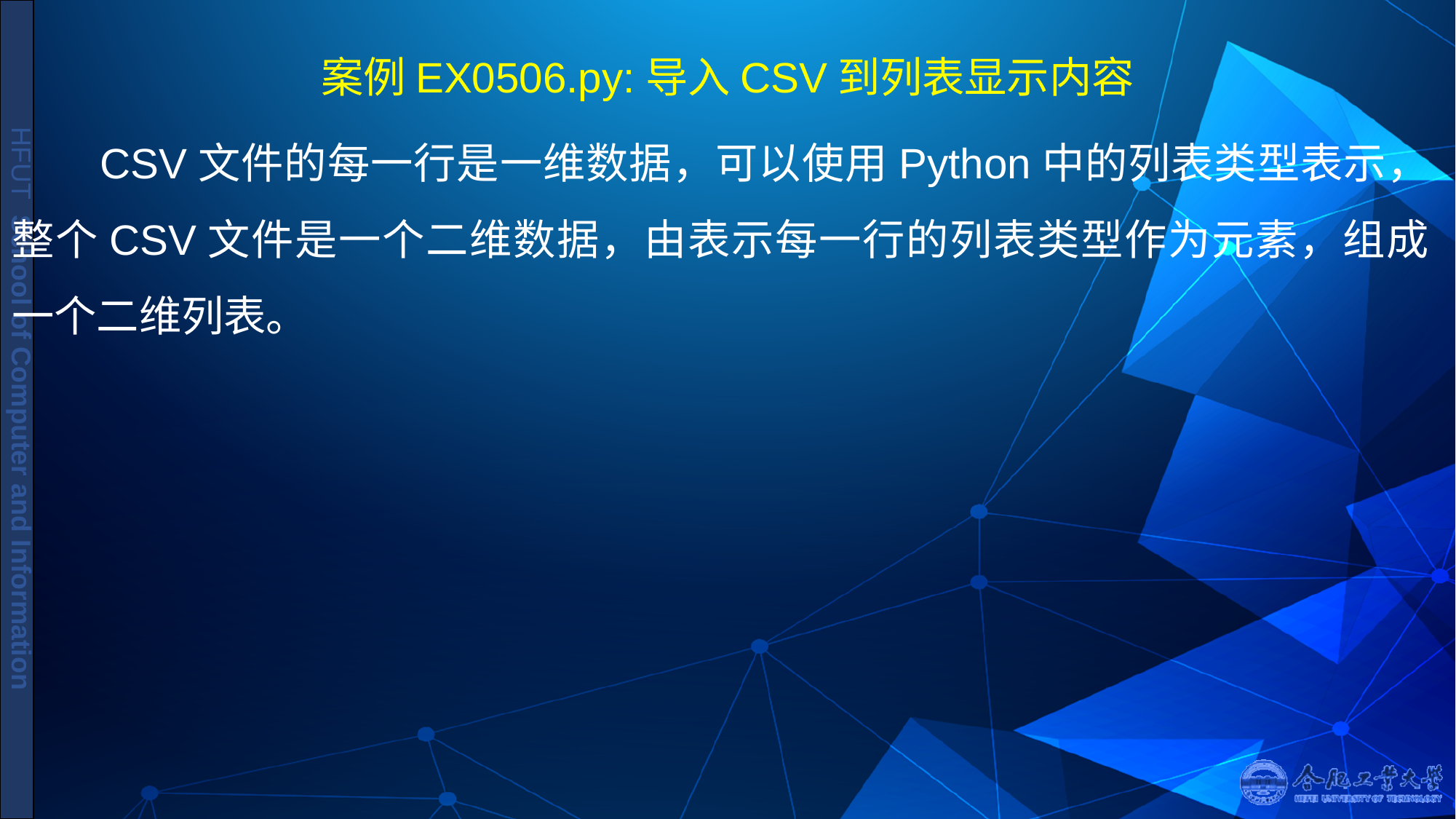

# 案例EX0506.py:导入CSV到列表显示内容
       CSV文件的每一行是一维数据，可以使用Python中的列表类型表示，整个CSV文件是一个二维数据，由表示每一行的列表类型作为元素，组成一个二维列表。